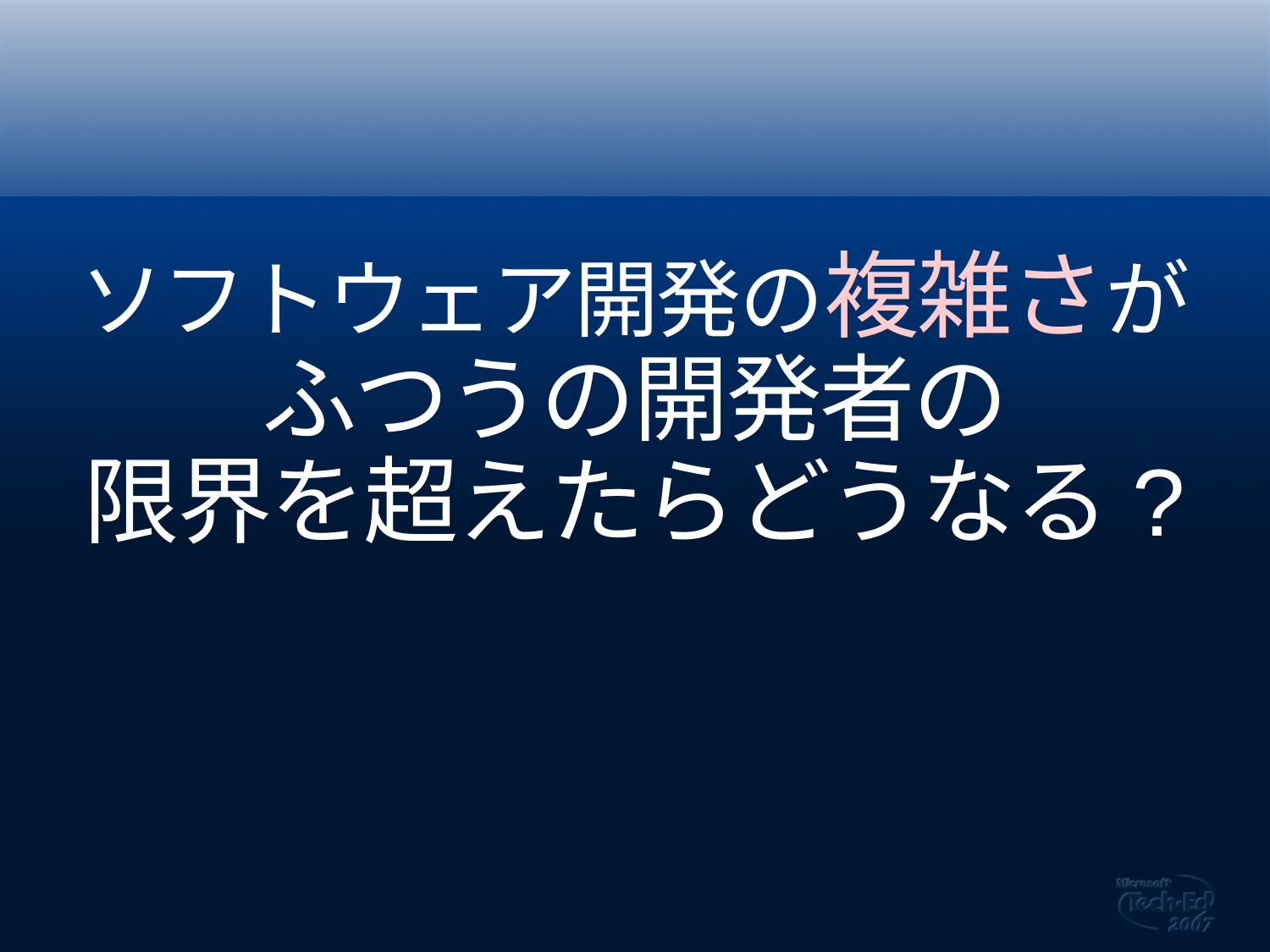

# ソフトウェア開発の複雑さが ふつうの開発者の 限界を超えたらどうなる?